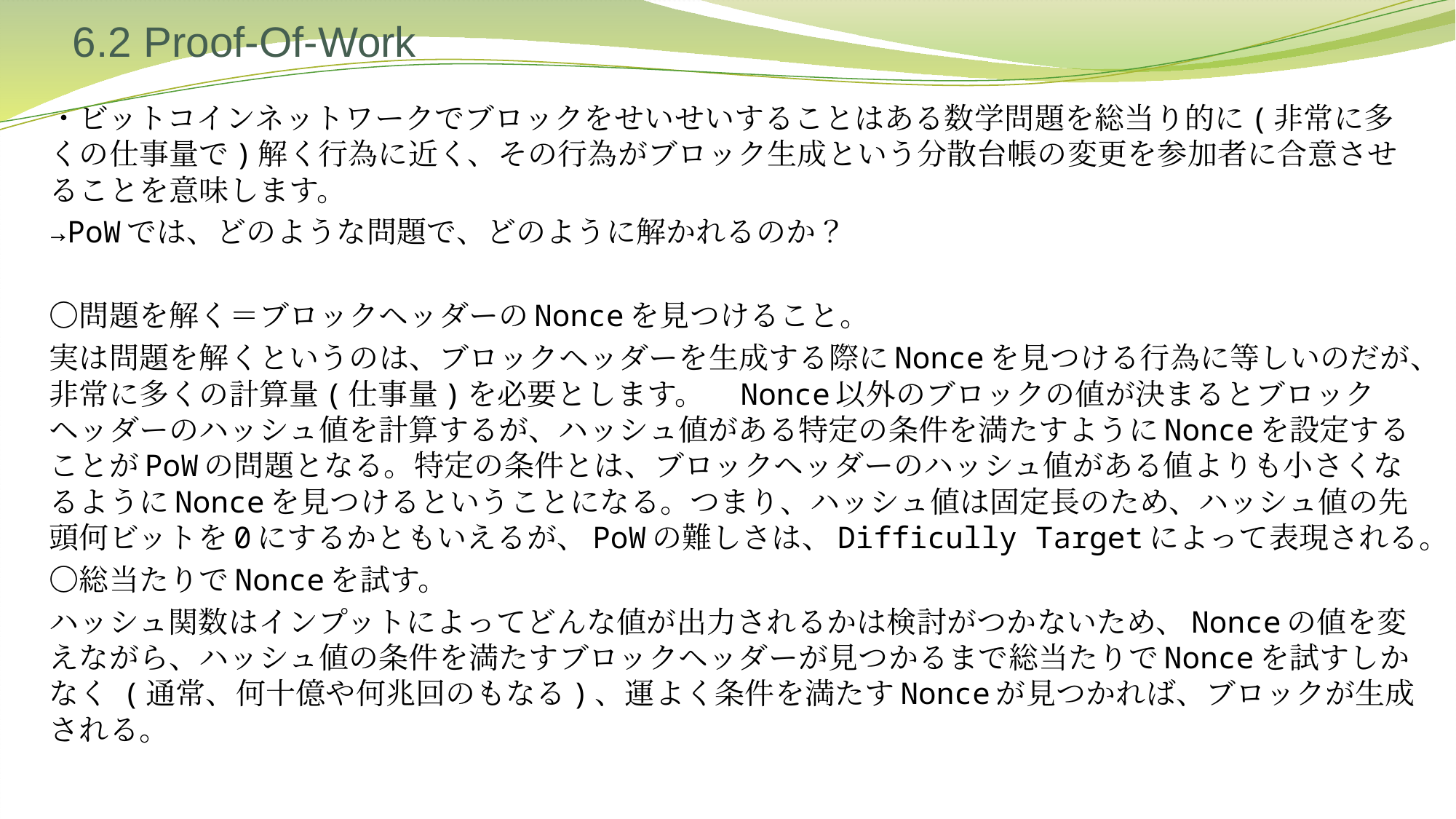

# 6.2 Proof-Of-Work
・ビットコインネットワークでブロックをせいせいすることはある数学問題を総当り的に(非常に多くの仕事量で)解く行為に近く、その行為がブロック生成という分散台帳の変更を参加者に合意させることを意味します。
→PoWでは、どのような問題で、どのように解かれるのか？

〇問題を解く＝ブロックヘッダーのNonceを見つけること。
実は問題を解くというのは、ブロックヘッダーを生成する際にNonceを見つける行為に等しいのだが、非常に多くの計算量(仕事量)を必要とします。　Nonce以外のブロックの値が決まるとブロックヘッダーのハッシュ値を計算するが、ハッシュ値がある特定の条件を満たすようにNonceを設定することがPoWの問題となる。特定の条件とは、ブロックヘッダーのハッシュ値がある値よりも小さくなるようにNonceを見つけるということになる。つまり、ハッシュ値は固定長のため、ハッシュ値の先頭何ビットを0にするかともいえるが、PoWの難しさは、Difficully Targetによって表現される。
〇総当たりでNonceを試す。
ハッシュ関数はインプットによってどんな値が出力されるかは検討がつかないため、Nonceの値を変えながら、ハッシュ値の条件を満たすブロックヘッダーが見つかるまで総当たりでNonceを試すしかなく (通常、何十億や何兆回のもなる)、運よく条件を満たすNonceが見つかれば、ブロックが生成される。